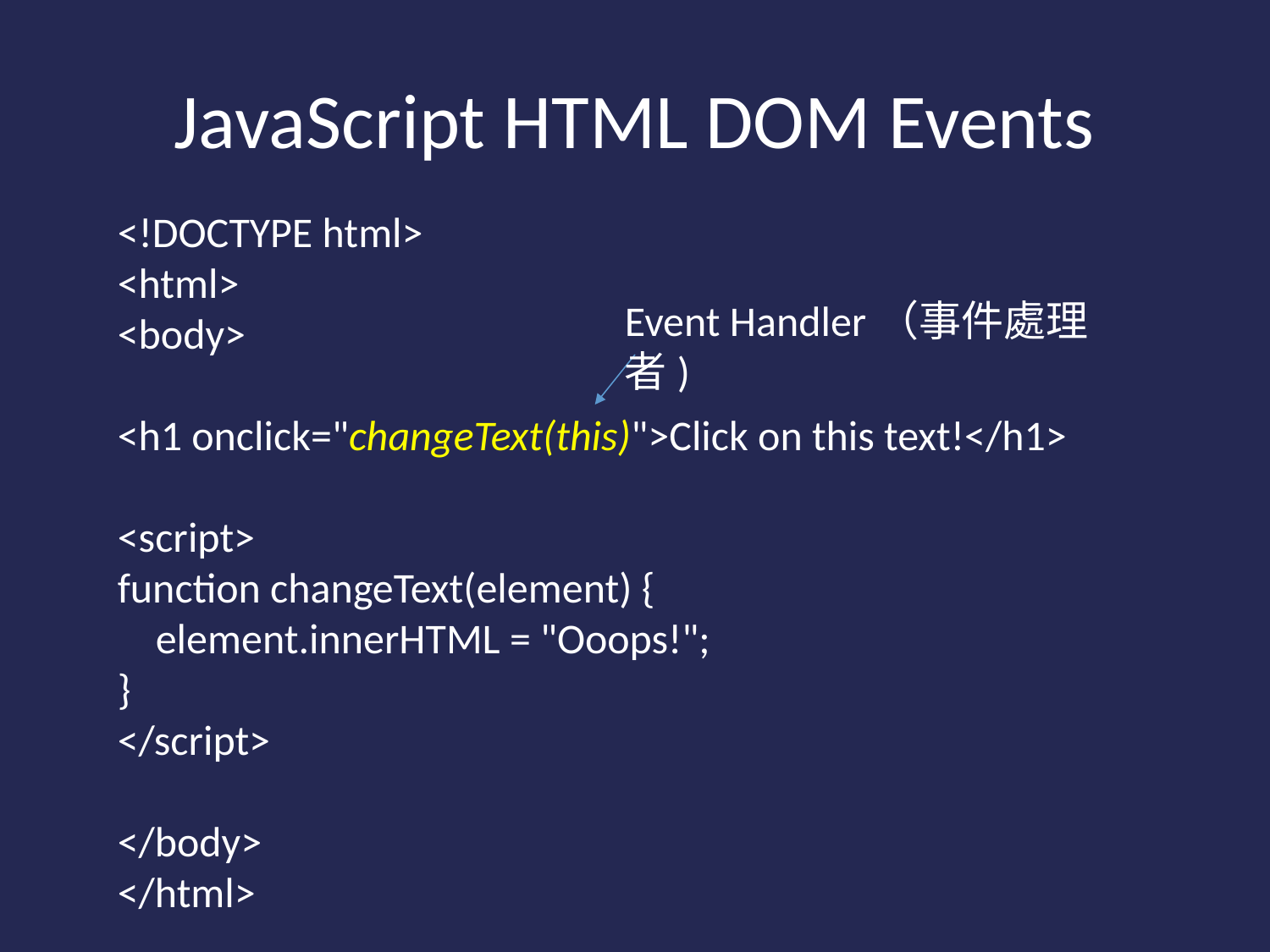

# JavaScript HTML DOM Events
<!DOCTYPE html>
<html>
<body>
<h1 onclick="changeText(this)">Click on this text!</h1>
<script>
function changeText(element) {
    element.innerHTML = "Ooops!";
}
</script>
</body>
</html>
Event Handler（事件處理者)